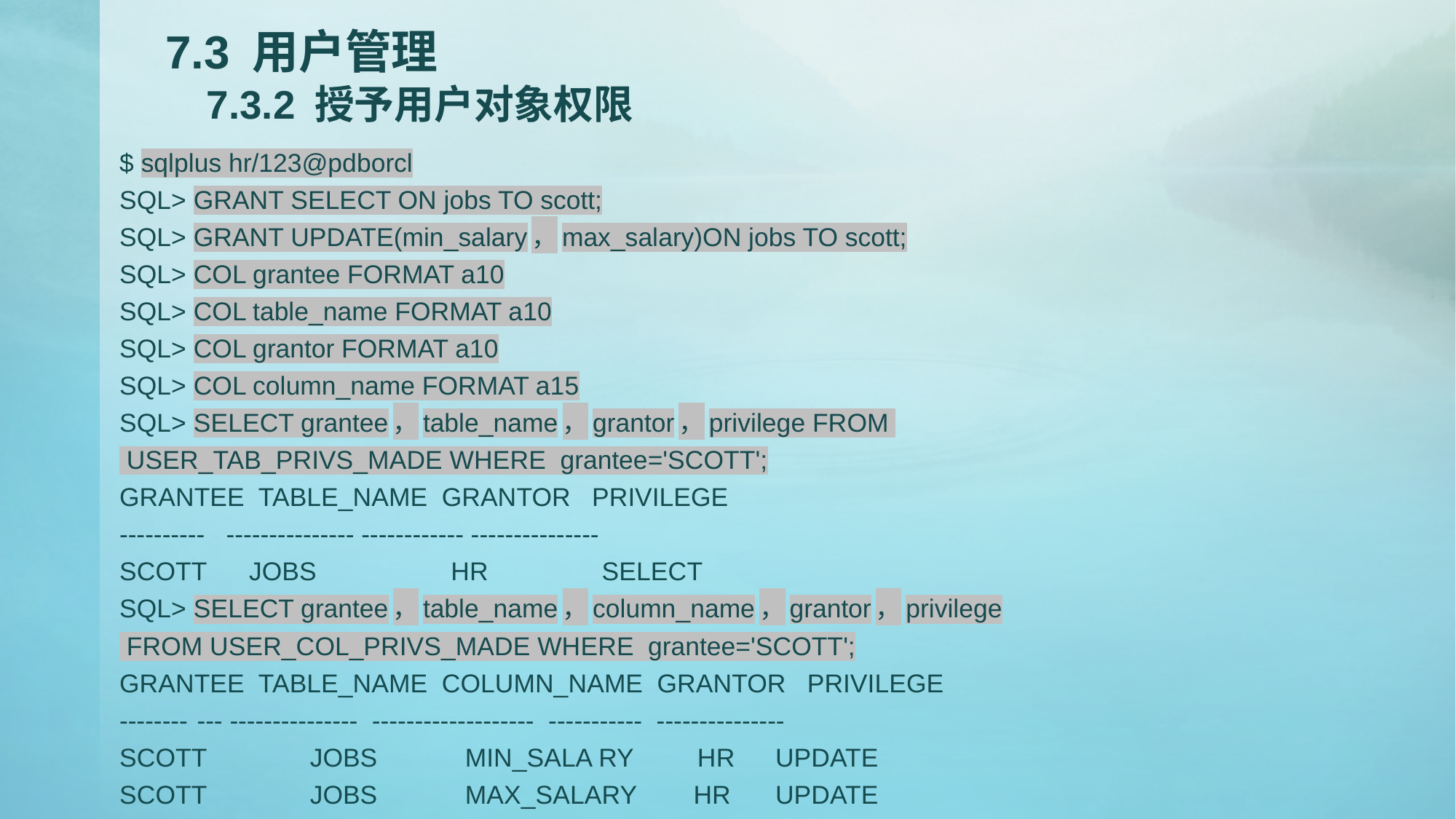

# 7.3 用户管理 7.3.2 授予用户对象权限
$ sqlplus hr/123@pdborcl
SQL> GRANT SELECT ON jobs TO scott;
SQL> GRANT UPDATE(min_salary，max_salary)ON jobs TO scott;
SQL> COL grantee FORMAT a10
SQL> COL table_name FORMAT a10
SQL> COL grantor FORMAT a10
SQL> COL column_name FORMAT a15
SQL> SELECT grantee，table_name，grantor，privilege FROM
 USER_TAB_PRIVS_MADE WHERE  grantee='SCOTT';
GRANTEE  TABLE_NAME  GRANTOR   PRIVILEGE
----------   --------------- ------------ ---------------
SCOTT      JOBS       	   HR                SELECT
SQL> SELECT grantee，table_name，column_name，grantor，privilege
 FROM USER_COL_PRIVS_MADE WHERE  grantee='SCOTT';
GRANTEE  TABLE_NAME  COLUMN_NAME  GRANTOR   PRIVILEGE
--------	--- ---------------  -------------------  -----------  ---------------
SCOTT	     JOBS	     MIN_SALA RY         HR	     UPDATE
SCOTT	     JOBS	     MAX_SALARY        HR	     UPDATE